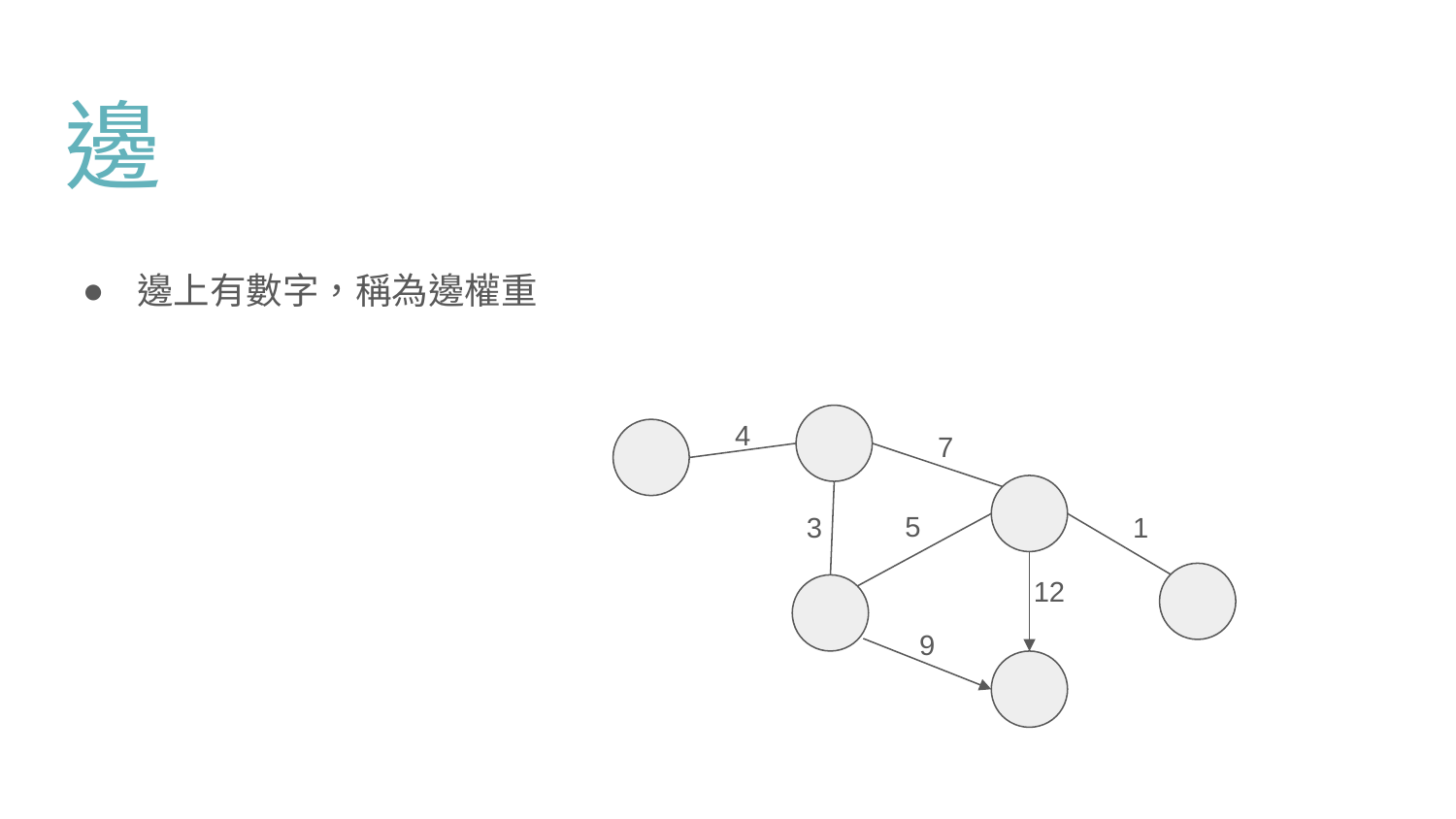

# 邊
邊上有數字，稱為邊權重
4

7

5
3
1
12

9